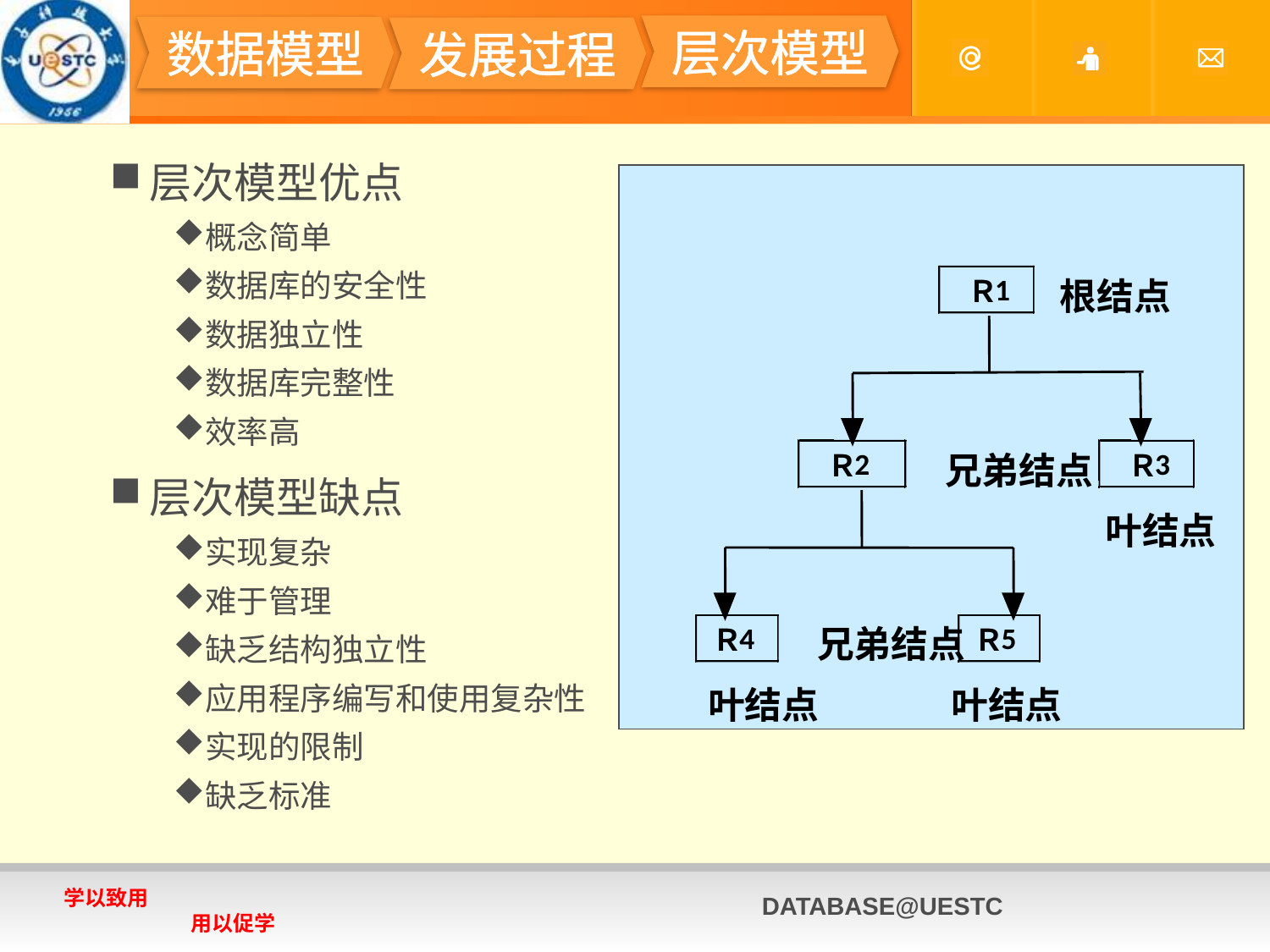

#
层次模型
数据模型
发展过程
层次模型优点
概念简单
数据库的安全性
数据独立性
数据库完整性
效率高
层次模型缺点
实现复杂
难于管理
缺乏结构独立性
应用程序编写和使用复杂性
实现的限制
缺乏标准

1

Ｒ
根结点

2

3

Ｒ
兄弟结点

Ｒ

叶结点

4

5
Ｒ
兄弟结点

Ｒ

叶结点
叶结点